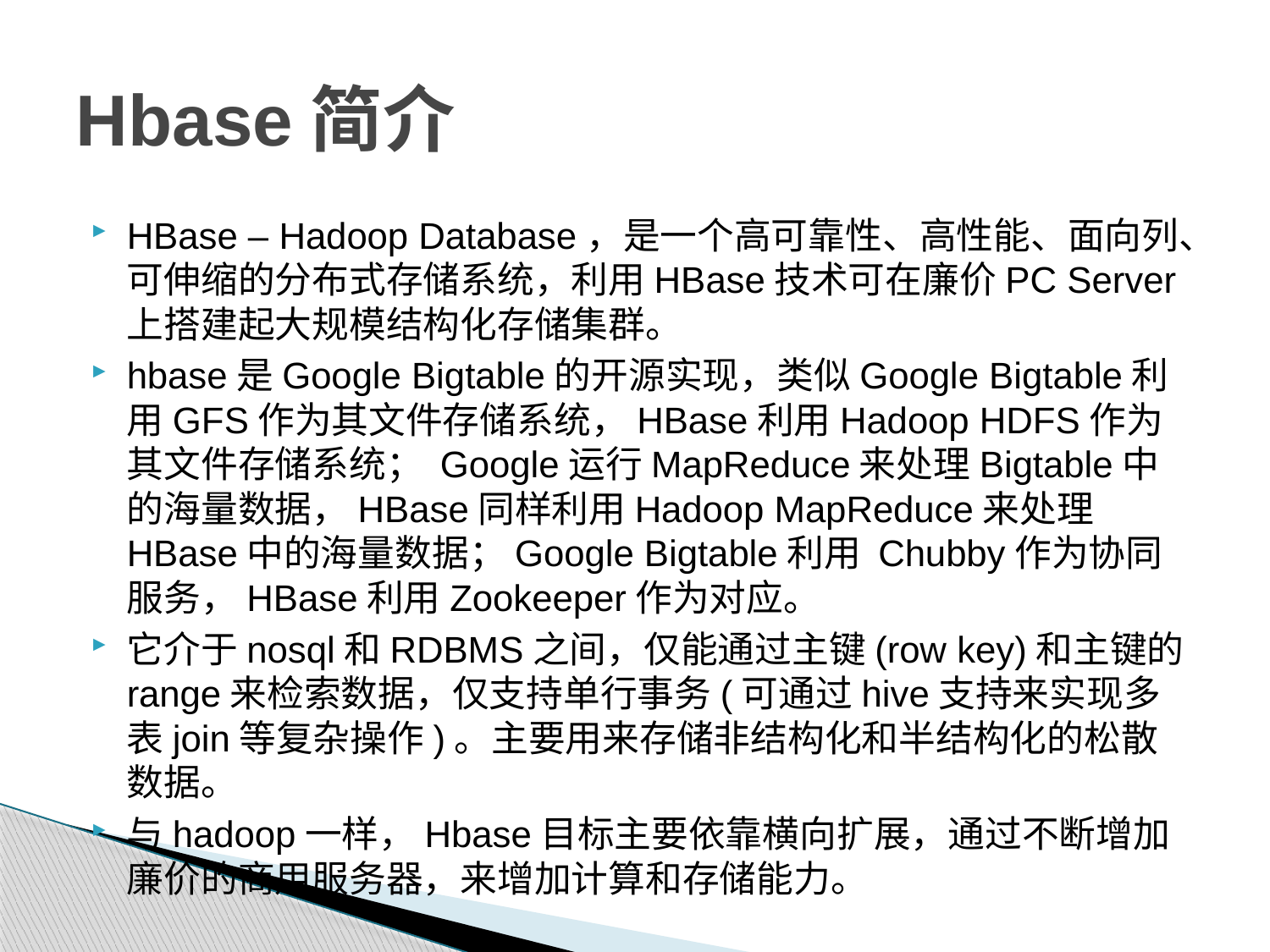

# Hbase简介
HBase – Hadoop Database，是一个高可靠性、高性能、面向列、可伸缩的分布式存储系统，利用HBase技术可在廉价PC Server上搭建起大规模结构化存储集群。
hbase是Google Bigtable的开源实现，类似Google Bigtable利用GFS作为其文件存储系统，HBase利用Hadoop HDFS作为其文件存储系统； Google运行MapReduce来处理Bigtable中的海量数据，HBase同样利用Hadoop MapReduce来处理HBase中的海量数据；Google Bigtable利用 Chubby作为协同服务，HBase利用Zookeeper作为对应。
它介于nosql和RDBMS之间，仅能通过主键(row key)和主键的range来检索数据，仅支持单行事务(可通过hive支持来实现多表join等复杂操作)。主要用来存储非结构化和半结构化的松散数据。
与hadoop一样，Hbase目标主要依靠横向扩展，通过不断增加廉价的商用服务器，来增加计算和存储能力。